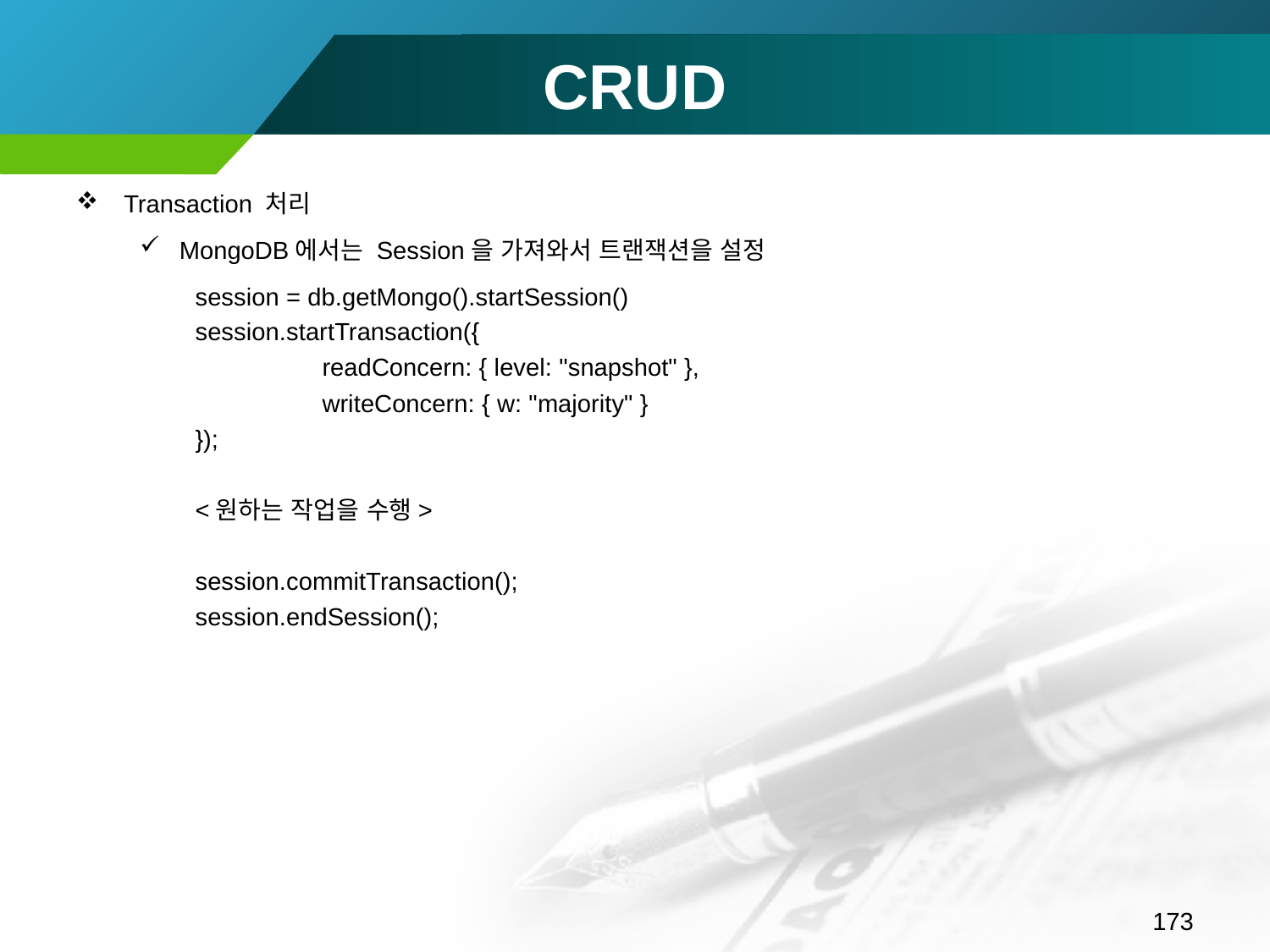

# CRUD
Transaction 처리
MongoDB에서는 Session을 가져와서 트랜잭션을 설정
session = db.getMongo().startSession()
session.startTransaction({
	readConcern: { level: "snapshot" },
	writeConcern: { w: "majority" }
});

<원하는 작업을 수행>

session.commitTransaction();
session.endSession();
173